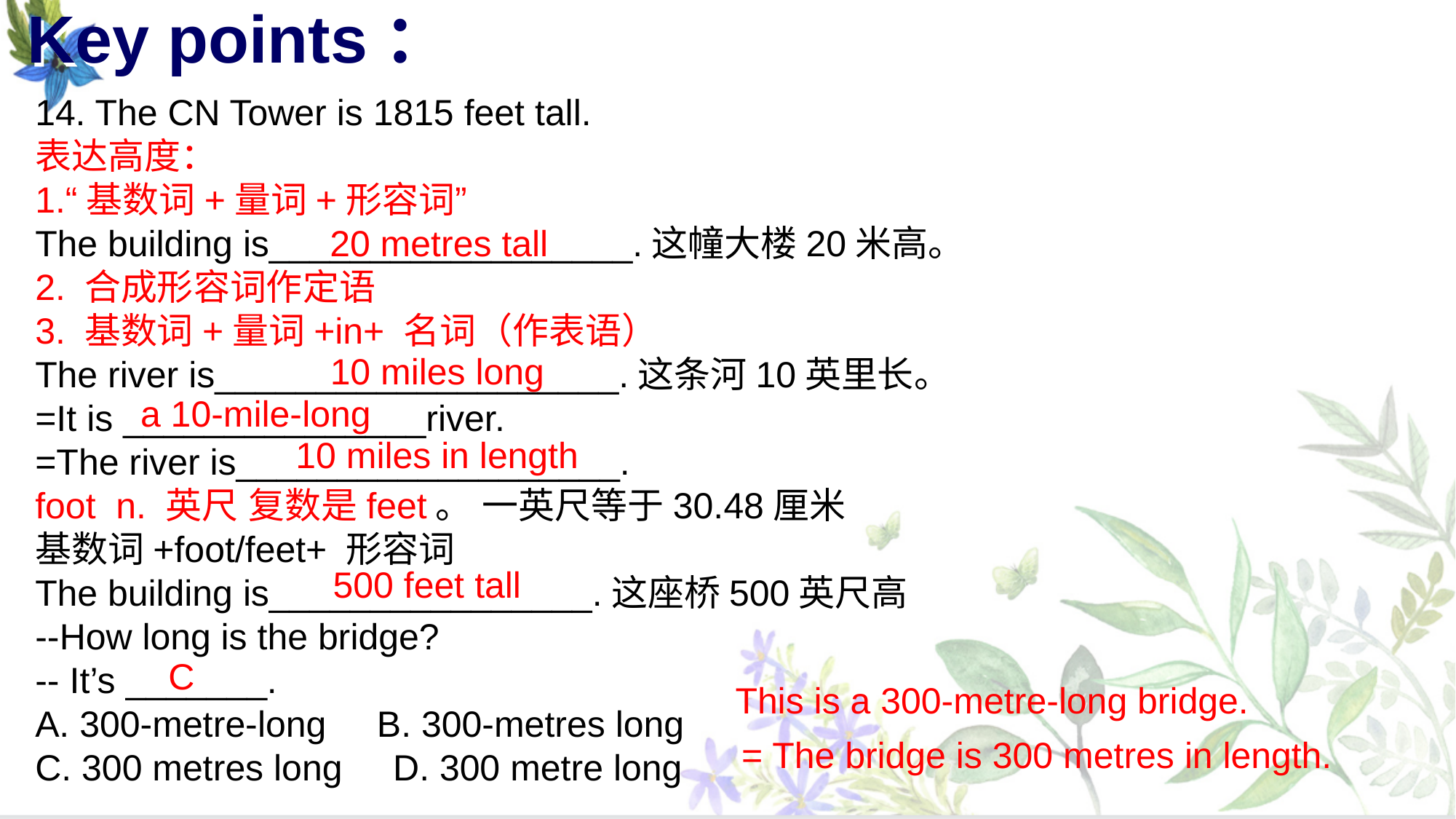

# Key points：
14. The CN Tower is 1815 feet tall.
表达高度：
1.“基数词+量词+形容词”
The building is__________________.这幢大楼20米高。
2. 合成形容词作定语
3. 基数词+量词+in+ 名词（作表语）
The river is____________________.这条河10英里长。
=It is _______________river.
=The river is___________________.
foot  n. 英尺 复数是feet。 一英尺等于30.48厘米
基数词+foot/feet+ 形容词
The building is________________.这座桥500英尺高
--How long is the bridge?
-- It’s _______.
A. 300-metre-long     B. 300-metres long
C. 300 metres long     D. 300 metre long
20 metres tall
10 miles long
a 10-mile-long
10 miles in length
500 feet tall
C
This is a 300-metre-long bridge.
= The bridge is 300 metres in length.